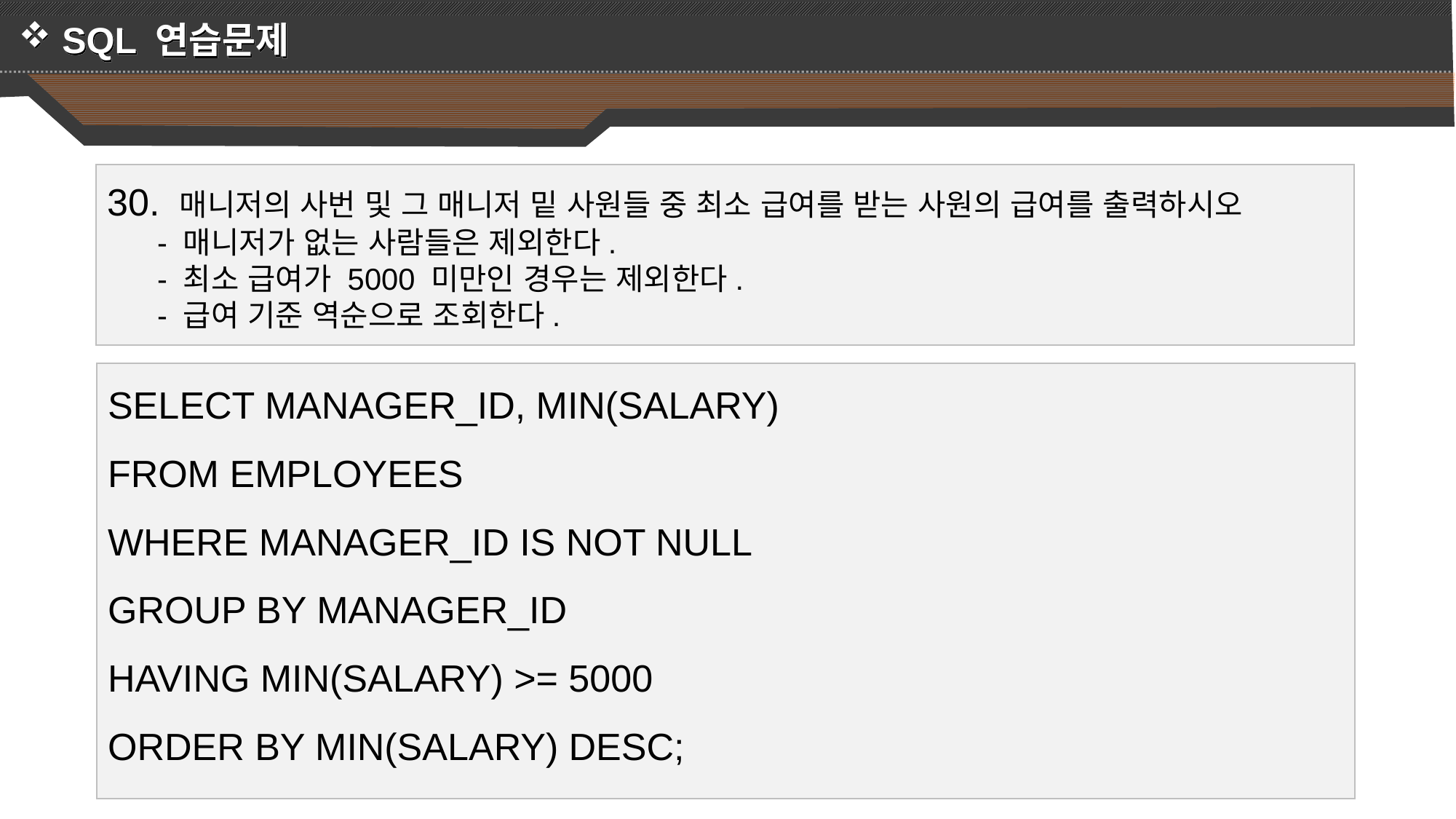

SQL 연습문제

30. 매니저의 사번 및 그 매니저 밑 사원들 중 최소 급여를 받는 사원의 급여를 출력하시오
      - 매니저가 없는 사람들은 제외한다.
      - 최소 급여가 5000 미만인 경우는 제외한다.
      - 급여 기준 역순으로 조회한다.

SELECT MANAGER_ID, MIN(SALARY)
FROM EMPLOYEES
WHERE MANAGER_ID IS NOT NULL
GROUP BY MANAGER_ID
HAVING MIN(SALARY) >= 5000
ORDER BY MIN(SALARY) DESC;